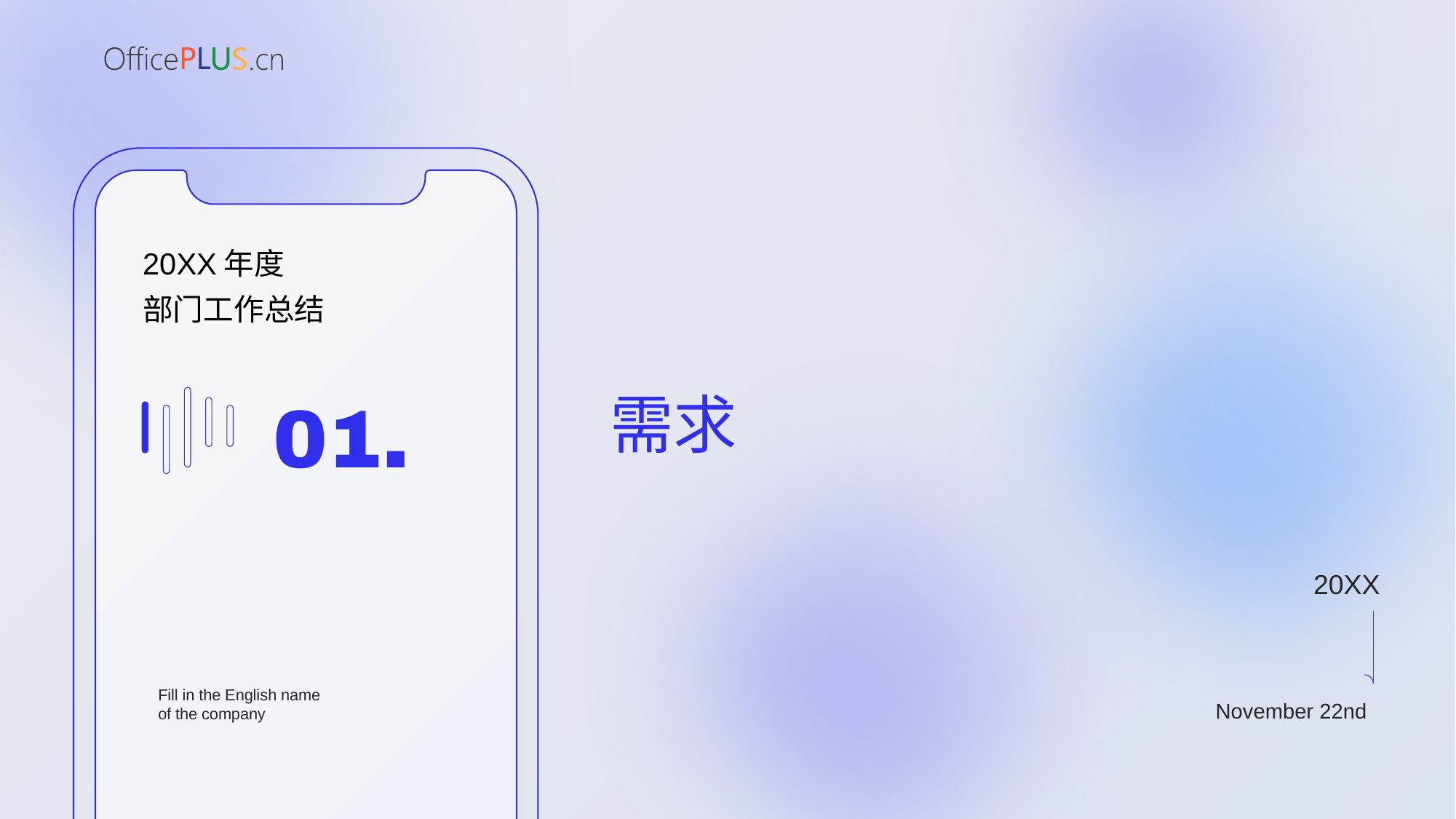

20XX年度
部门工作总结

需求
01.

20XX

Fill in the English name
of the company
November 22nd